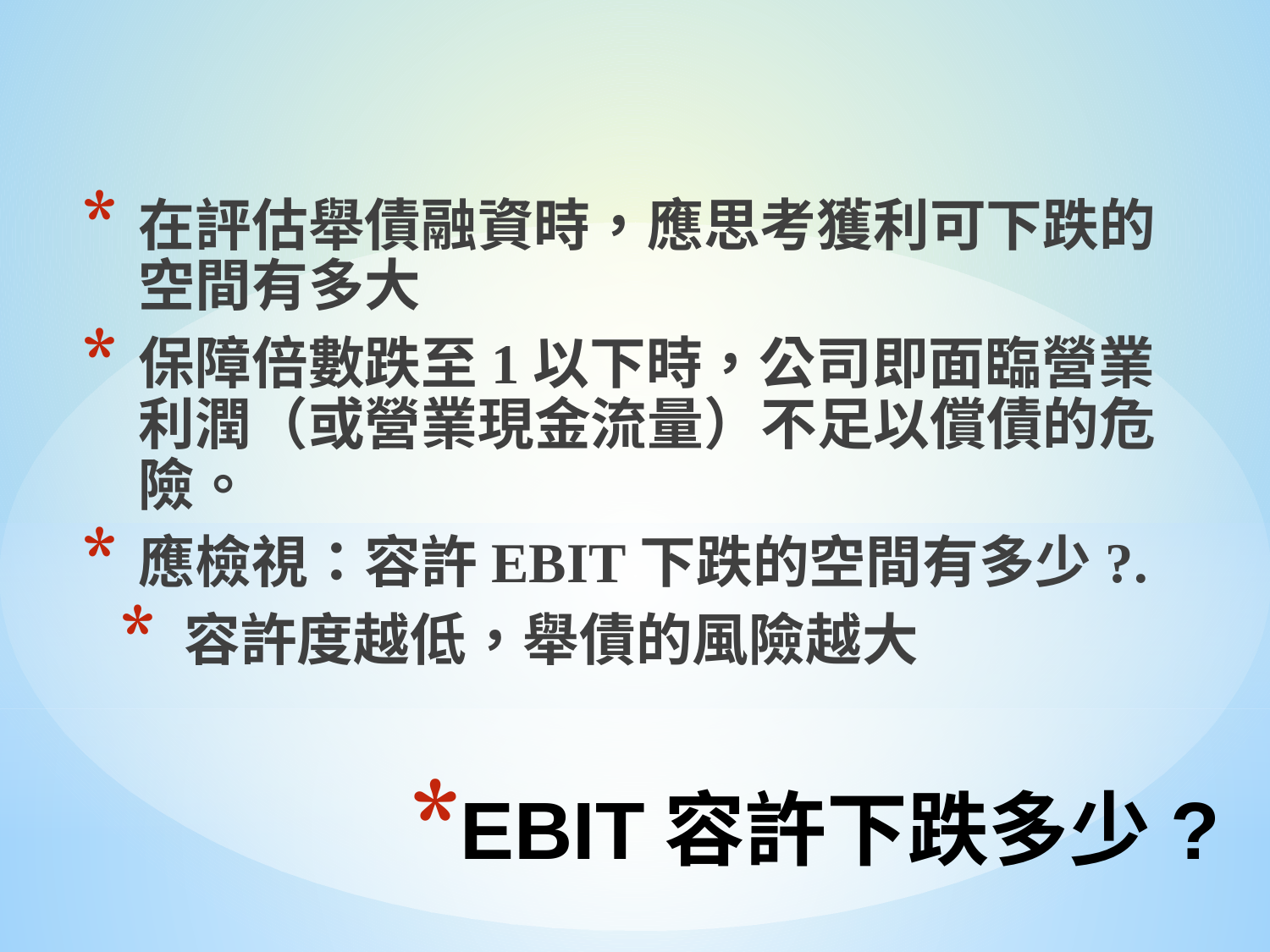

在評估舉債融資時，應思考獲利可下跌的空間有多大
保障倍數跌至1以下時，公司即面臨營業利潤（或營業現金流量）不足以償債的危險。
應檢視：容許EBIT下跌的空間有多少?.
容許度越低，舉債的風險越大
# EBIT容許下跌多少?